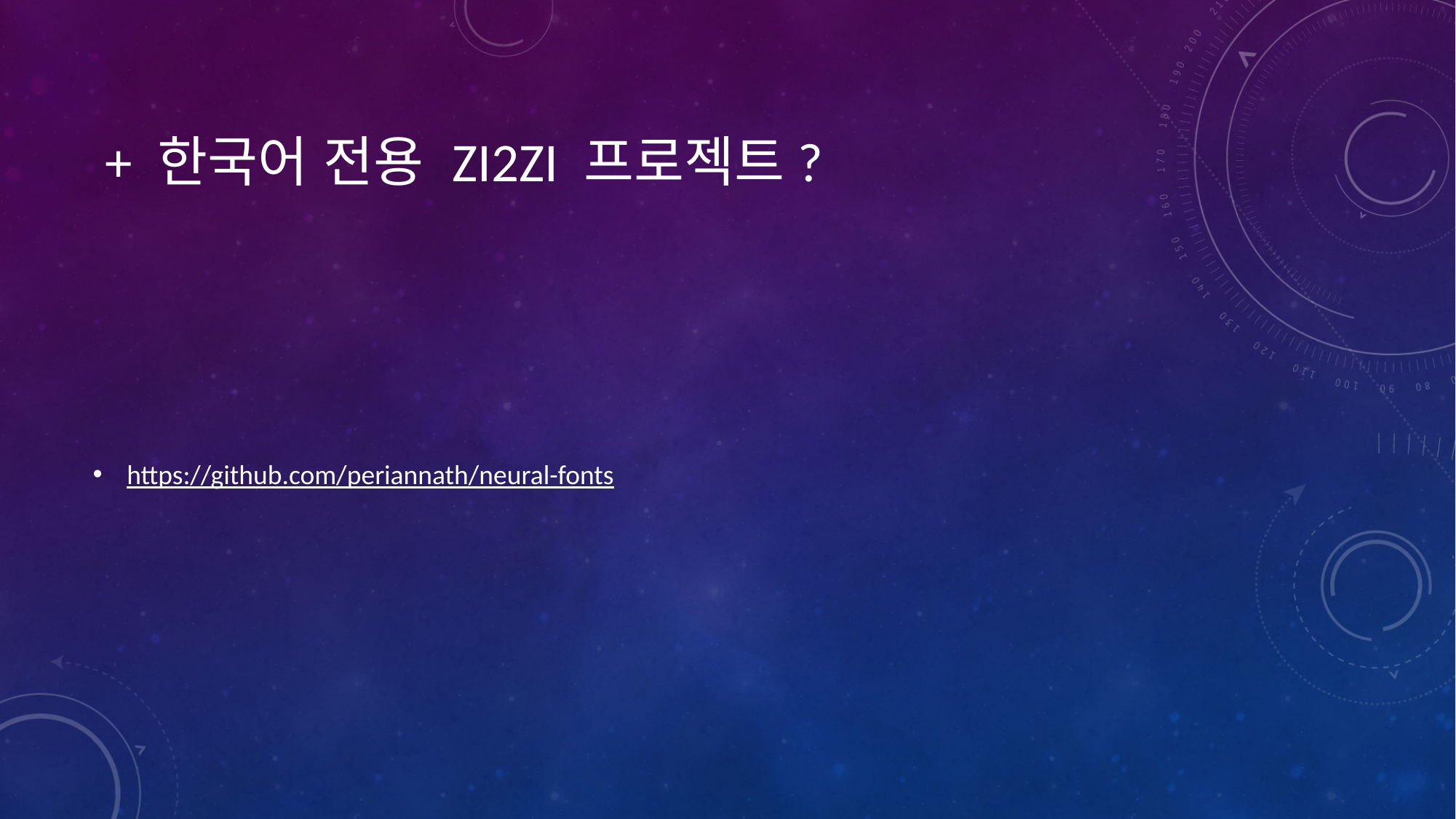

# + 한국어 전용 zi2zi 프로젝트?
https://github.com/periannath/neural-fonts